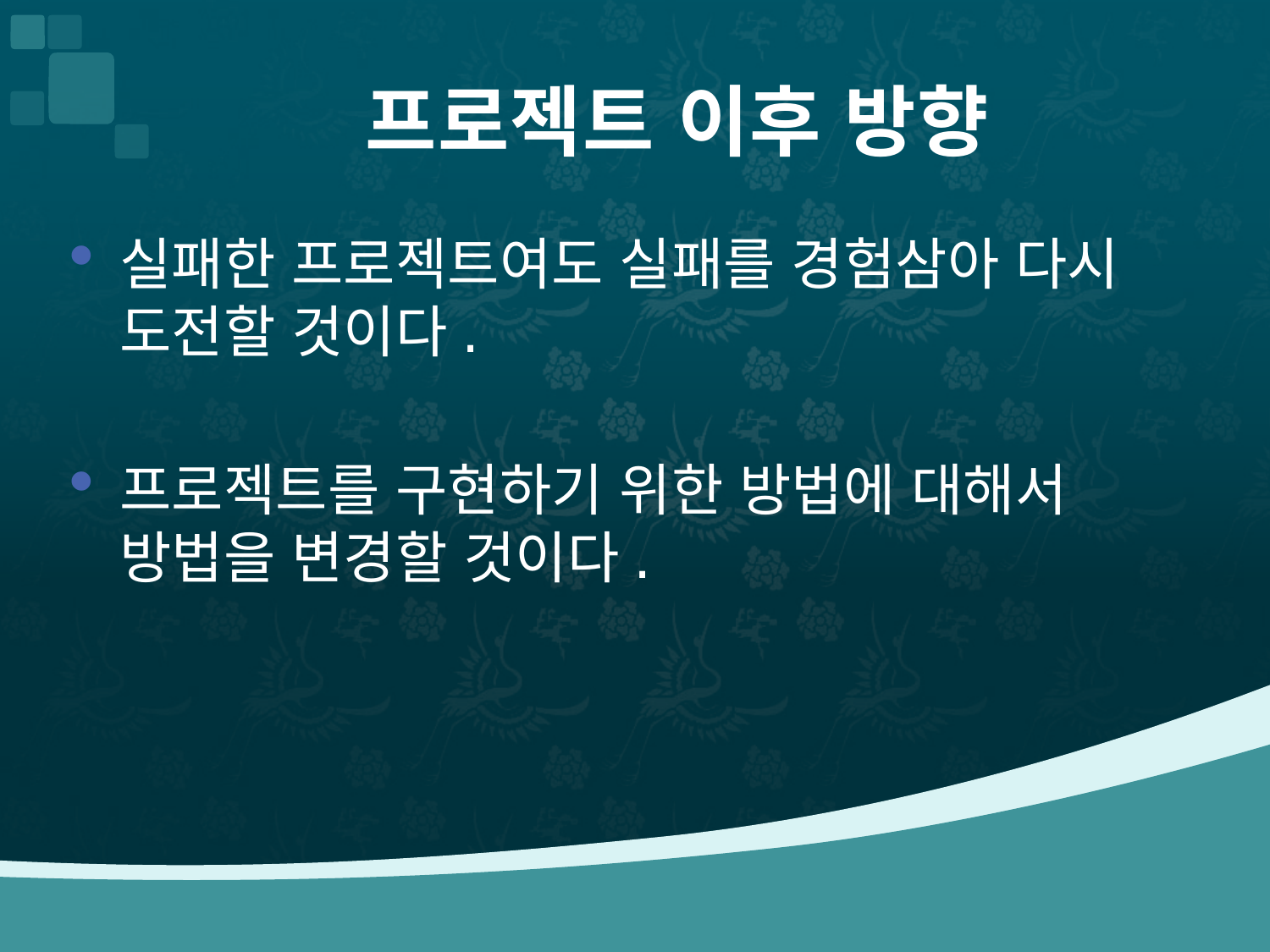

# 프로젝트 이후 방향
실패한 프로젝트여도 실패를 경험삼아 다시 도전할 것이다.

프로젝트를 구현하기 위한 방법에 대해서 방법을 변경할 것이다.